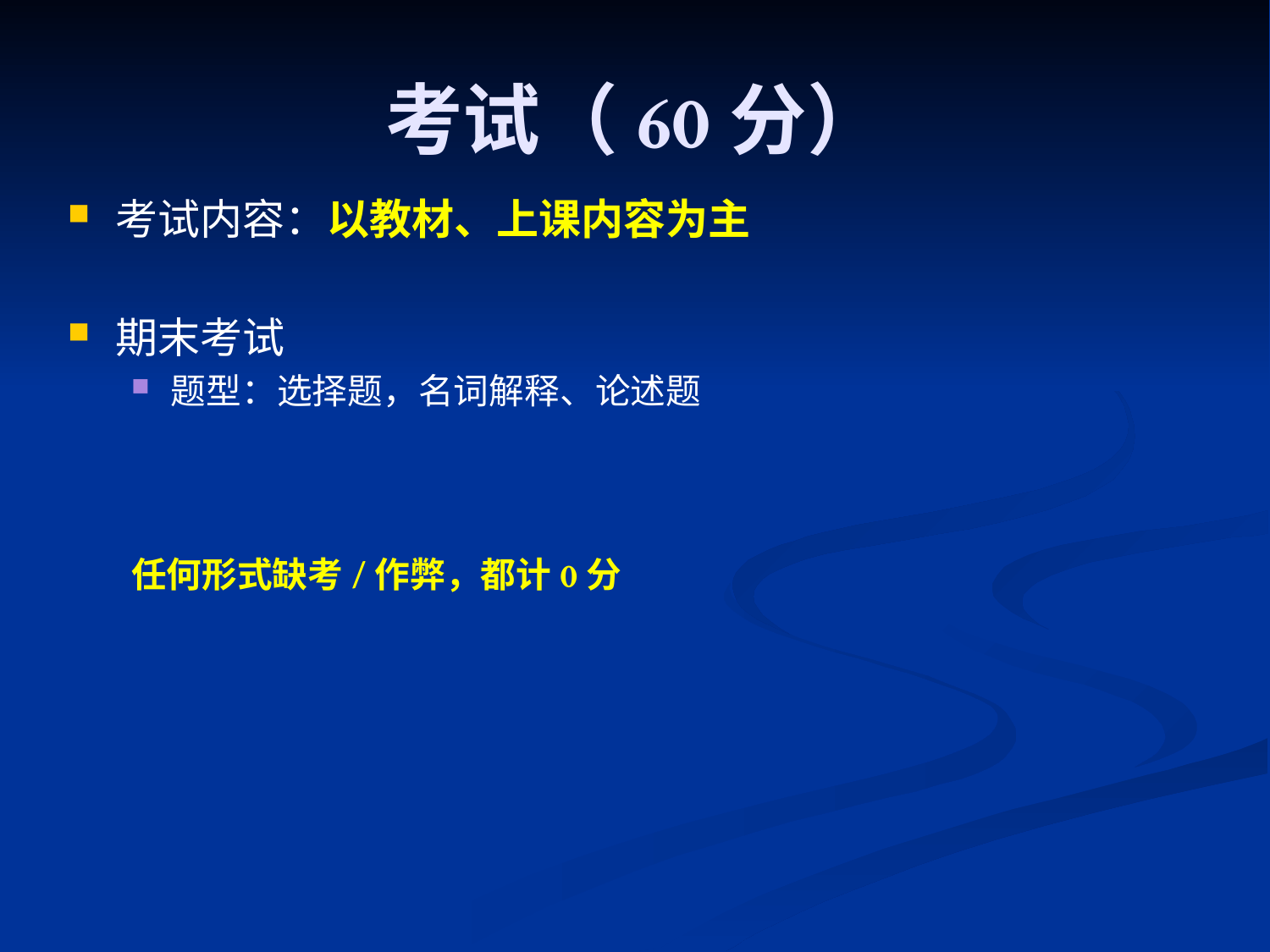

# 考试（60分）
考试内容：以教材、上课内容为主

期末考试
题型：选择题，名词解释、论述题

任何形式缺考/作弊，都计0分